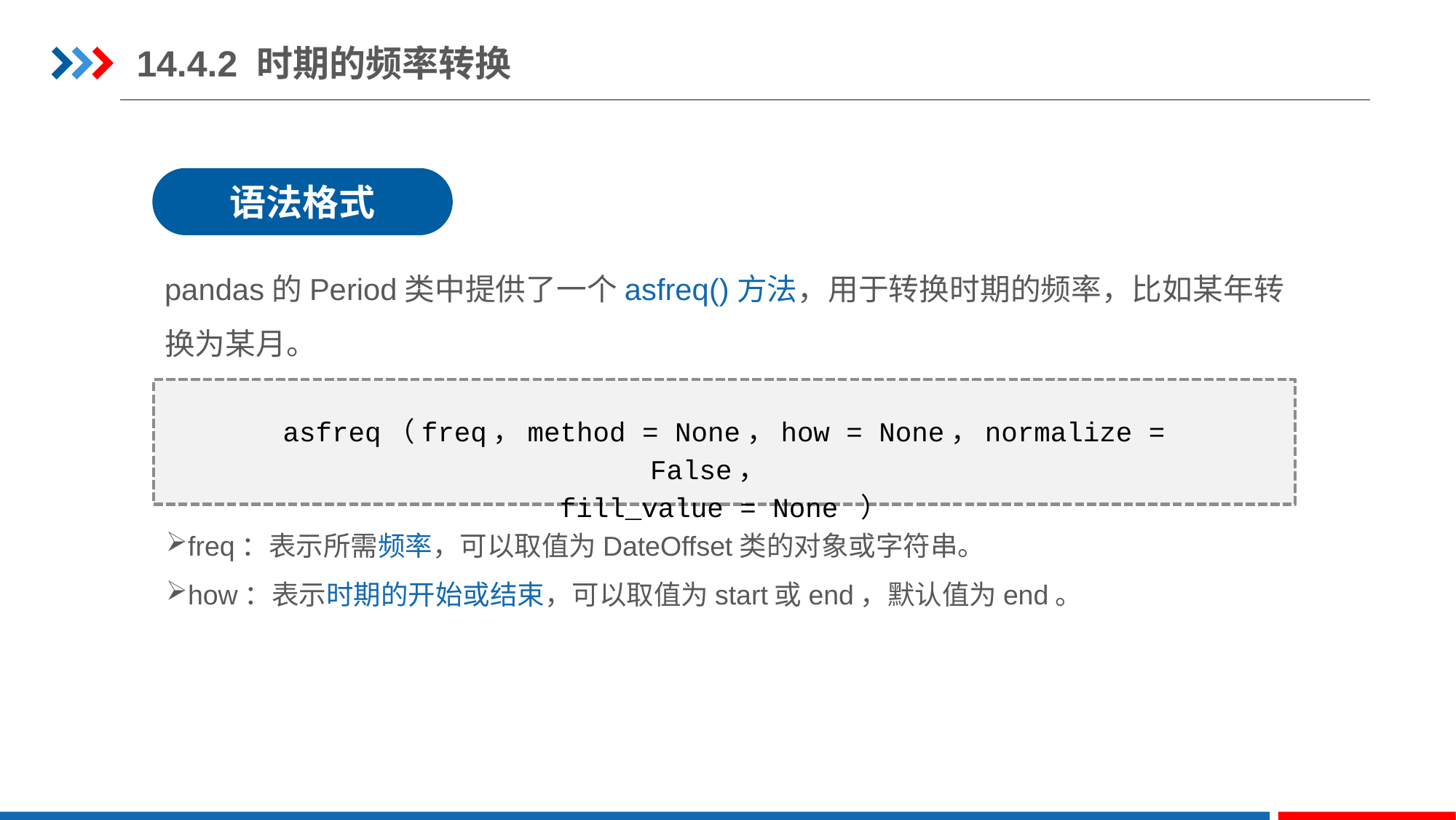

14.4.2 时期的频率转换
语法格式
pandas的Period类中提供了一个asfreq()方法，用于转换时期的频率，比如某年转换为某月。

asfreq（freq，method = None，how = None，normalize = False，
fill_value = None ）
freq：表示所需频率，可以取值为DateOffset类的对象或字符串。
how：表示时期的开始或结束，可以取值为start或end，默认值为end。